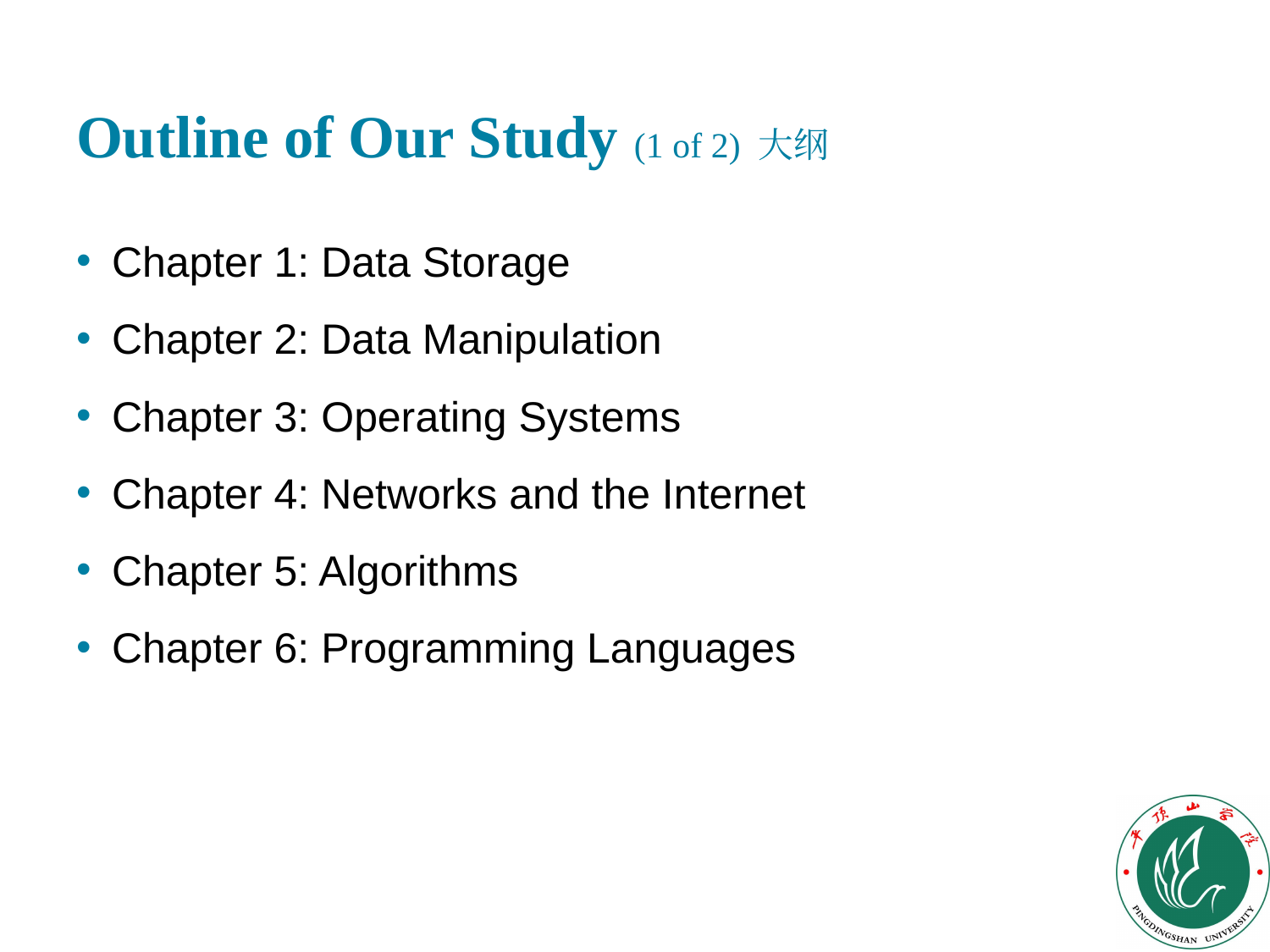

# Outline of Our Study (1 of 2) 大纲
Chapter 1: Data Storage
Chapter 2: Data Manipulation
Chapter 3: Operating Systems
Chapter 4: Networks and the Internet
Chapter 5: Algorithms
Chapter 6: Programming Languages